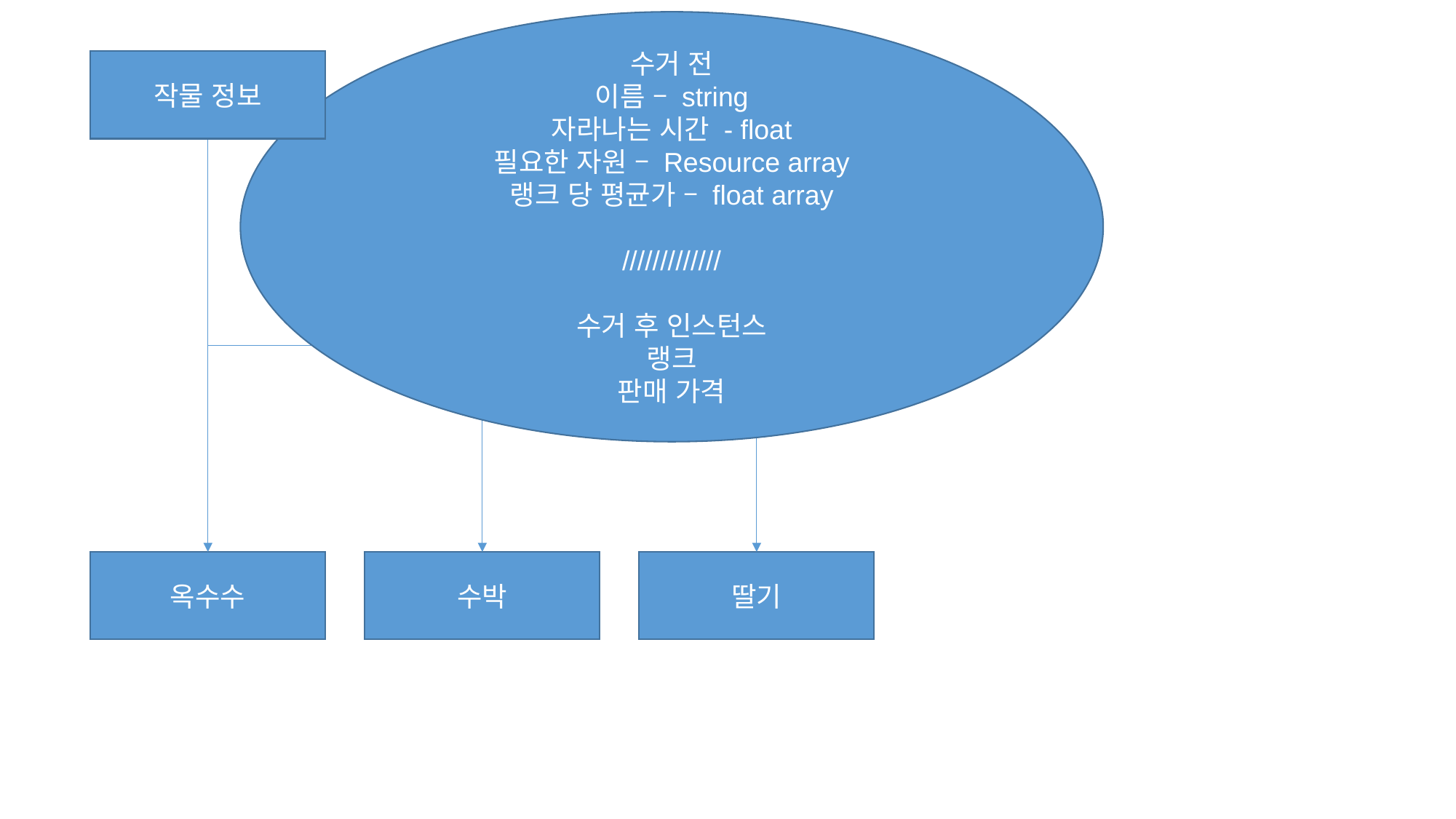

수거 전
이름 – string
자라나는 시간 - float
필요한 자원 – Resource array
랭크 당 평균가 – float array

/////////////

수거 후 인스턴스
랭크
판매 가격
작물 정보
딸기
수박
옥수수